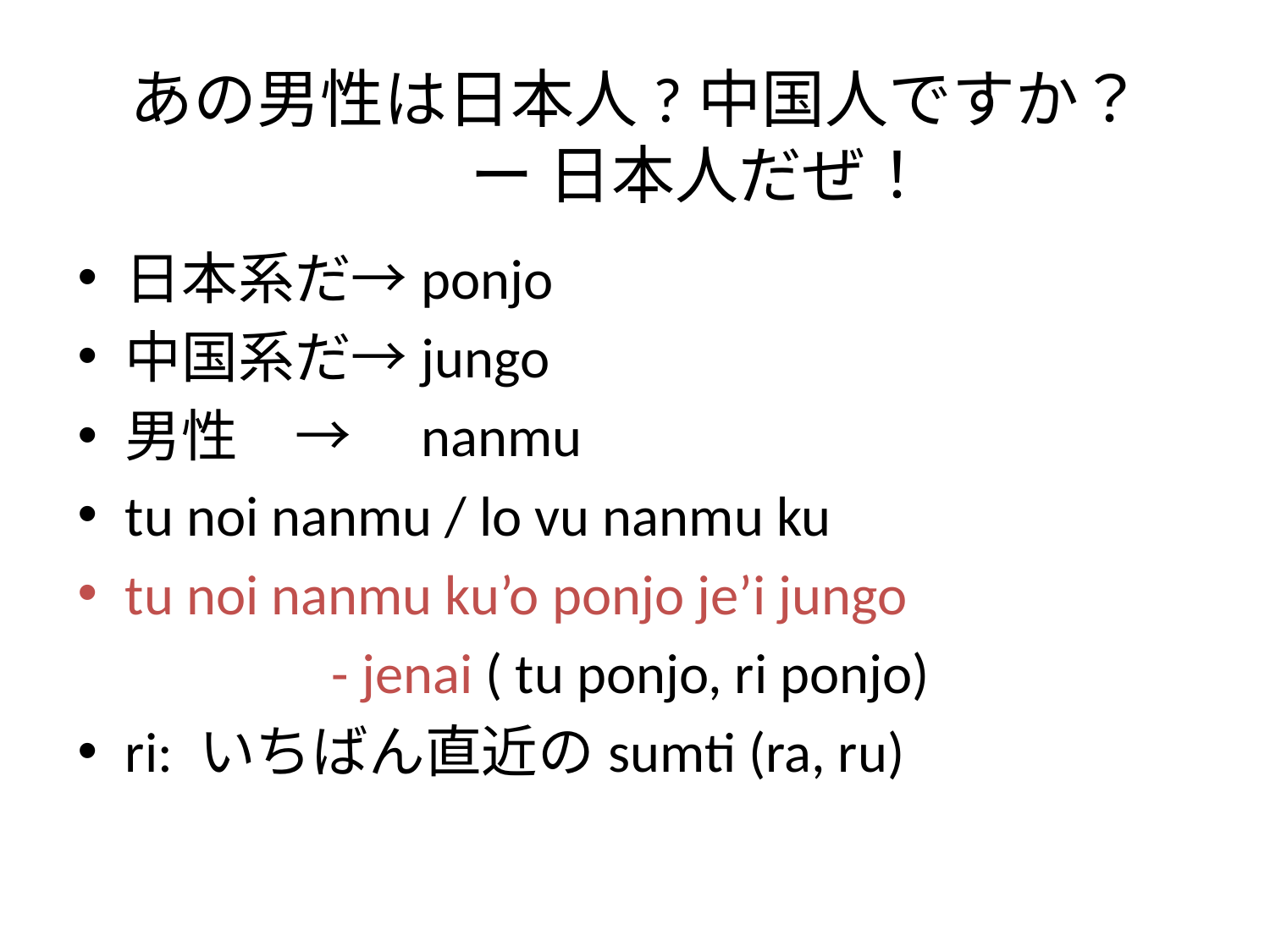

# あの男性は日本人?中国人ですか？ ー 日本人だぜ！
日本系だ→ponjo
中国系だ→jungo
男性　→　nanmu
tu noi nanmu / lo vu nanmu ku
tu noi nanmu ku’o ponjo je’i jungo
		- jenai ( tu ponjo, ri ponjo)
ri: いちばん直近のsumti (ra, ru)